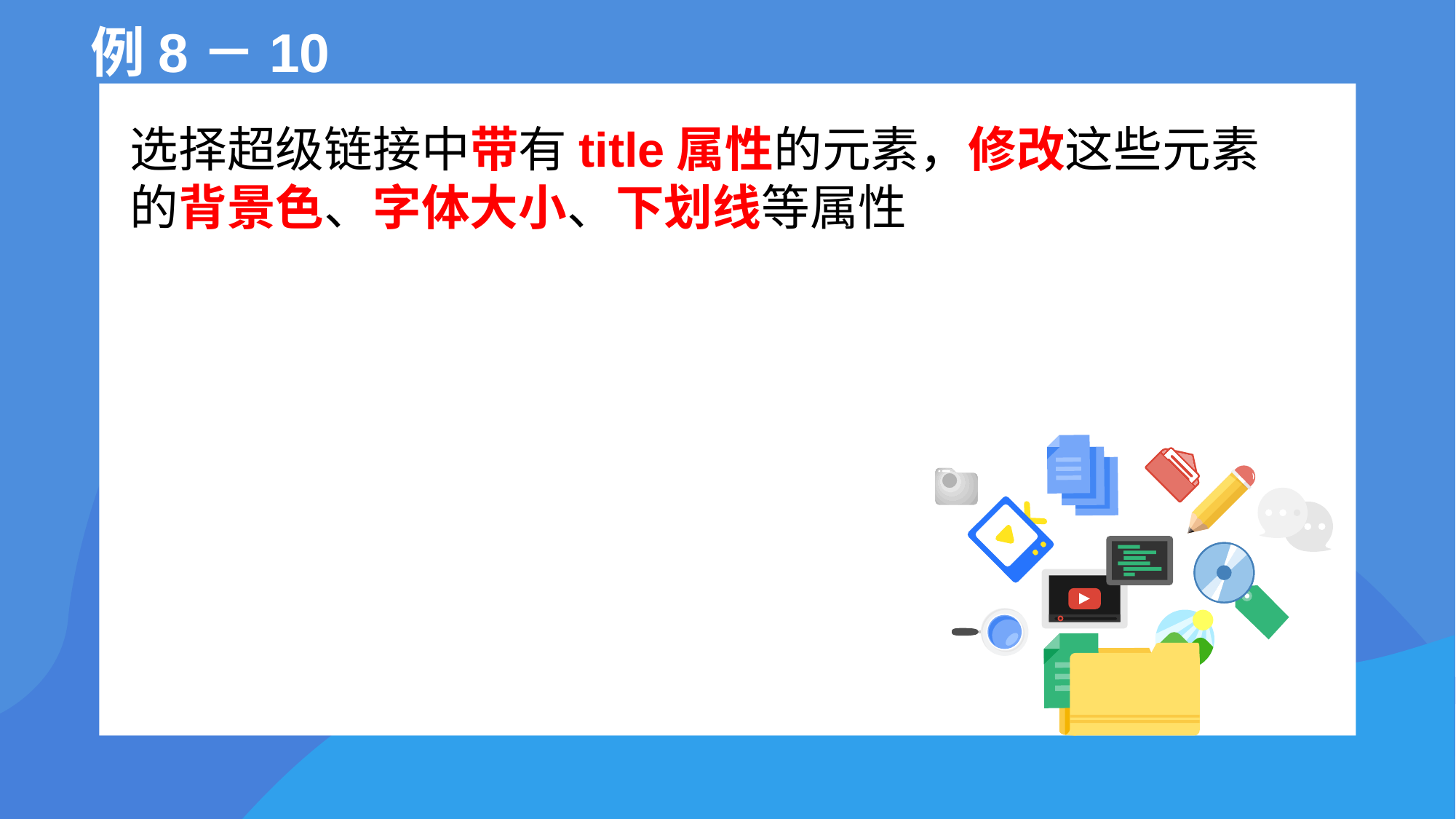

# 例8－10
选择超级链接中带有title属性的元素，修改这些元素的背景色、字体大小、下划线等属性